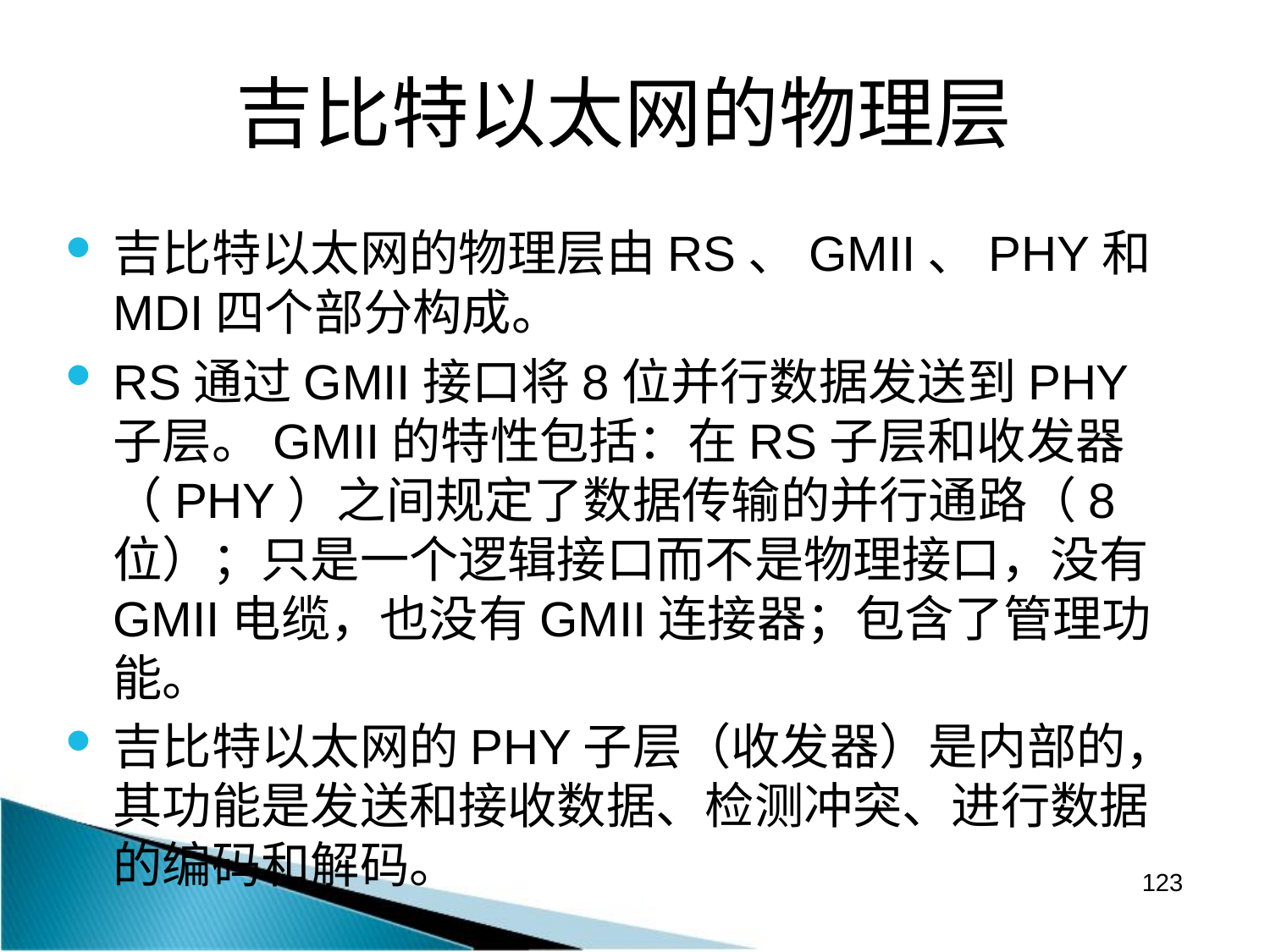

# 吉比特以太网的物理层
吉比特以太网的物理层由RS、GMII、PHY和MDI四个部分构成。
RS通过GMII接口将8位并行数据发送到PHY子层。GMII的特性包括：在RS子层和收发器（PHY）之间规定了数据传输的并行通路（8位）；只是一个逻辑接口而不是物理接口，没有GMII电缆，也没有GMII连接器；包含了管理功能。
吉比特以太网的PHY子层（收发器）是内部的，其功能是发送和接收数据、检测冲突、进行数据的编码和解码。
123